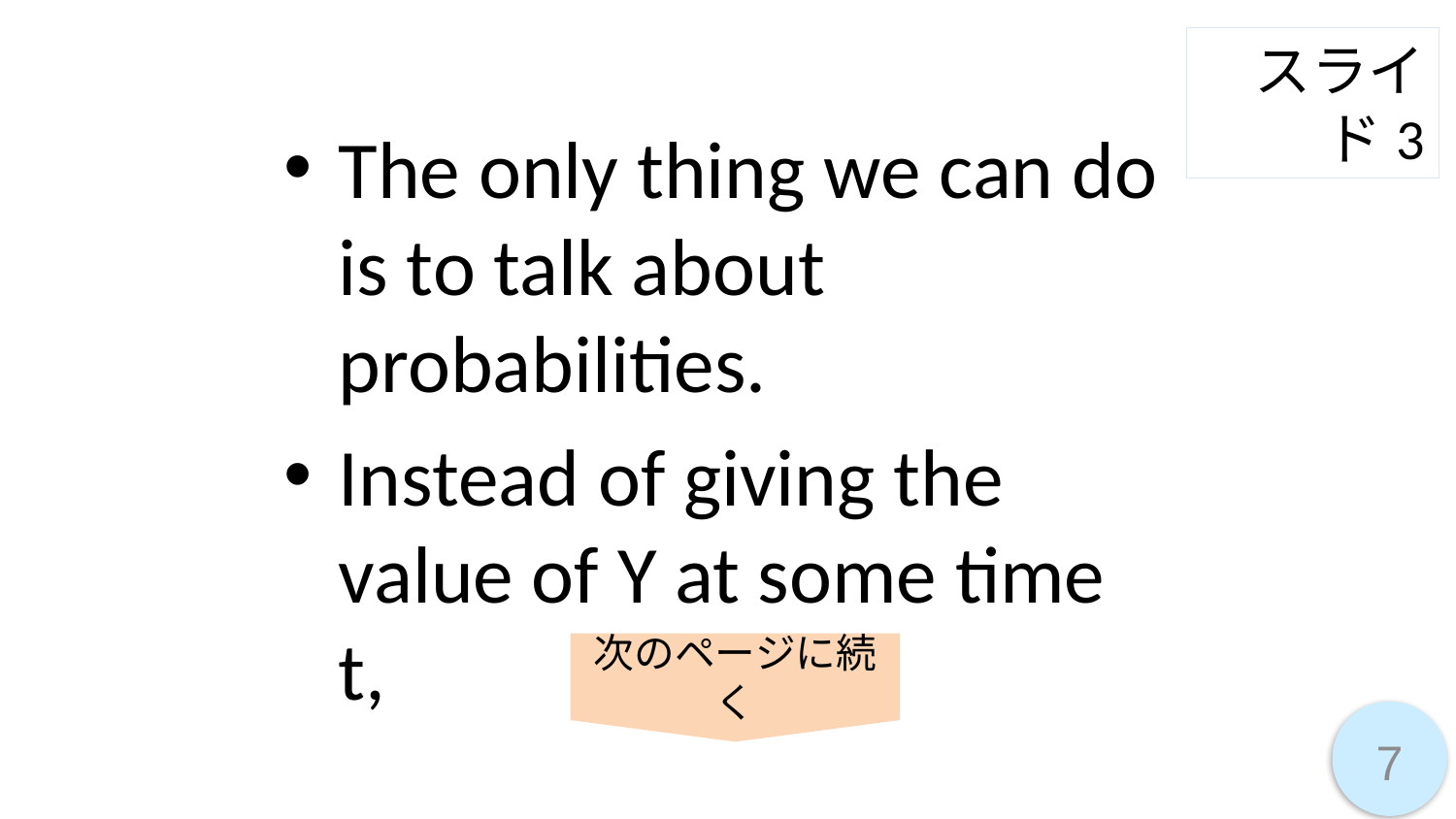

スライド3
The only thing we can do is to talk about probabilities.
Instead of giving the value of Y at some time t,
次のページに続く
7